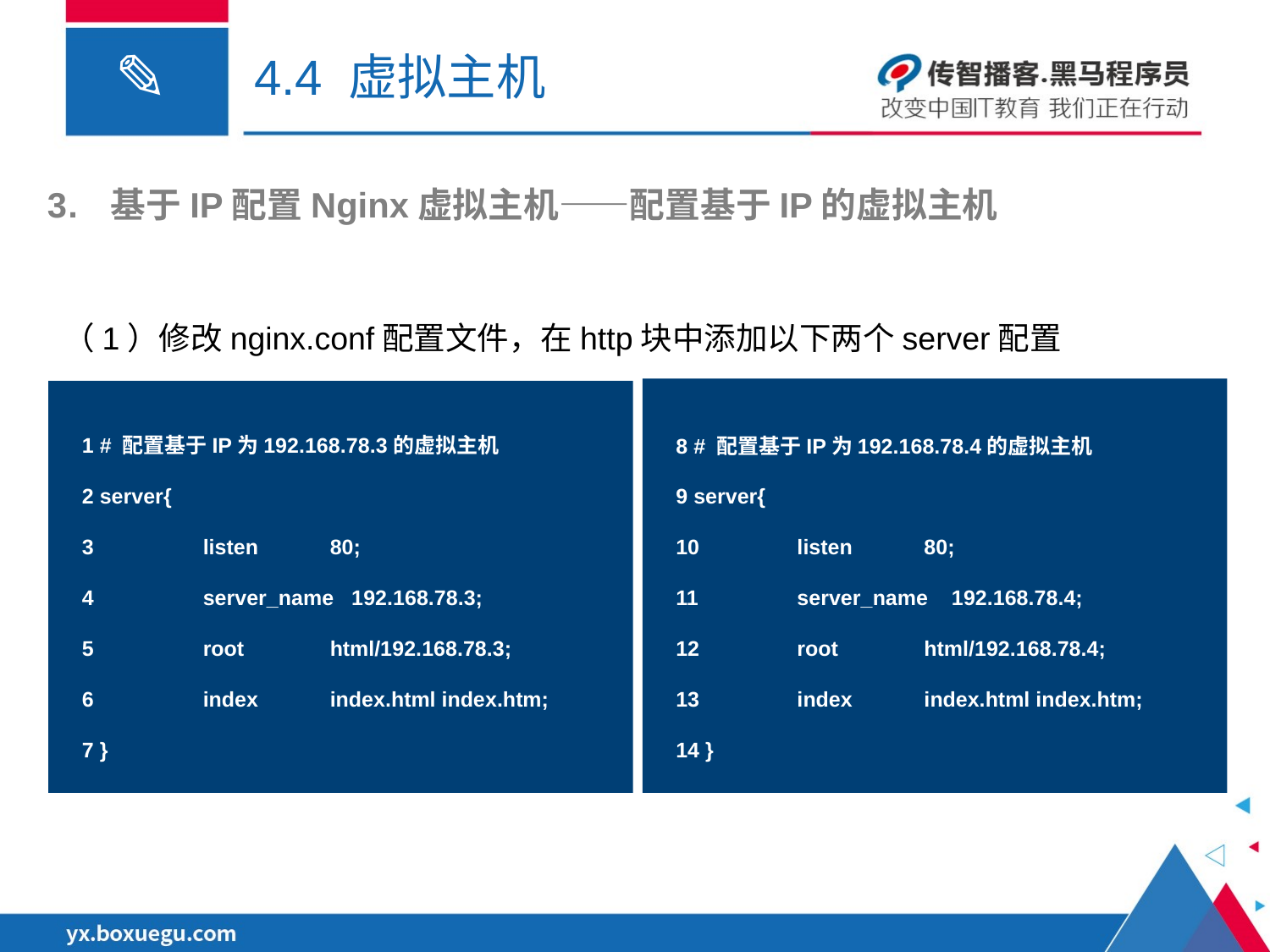

# 4.4 虚拟主机
基于IP配置Nginx虚拟主机——配置基于IP的虚拟主机
（1）修改nginx.conf配置文件，在http块中添加以下两个server配置

 8 # 配置基于IP为192.168.78.4的虚拟主机
 9 server{
 10	listen 	80;
 11	server_name    192.168.78.4;
 12	root	html/192.168.78.4;
 13	index	index.html index.htm;
 14 }

 1 # 配置基于IP为192.168.78.3的虚拟主机
 2 server{
 3	listen	80;
 4	server_name   192.168.78.3;
 5	root	html/192.168.78.3;
 6	index	index.html index.htm;
 7 }